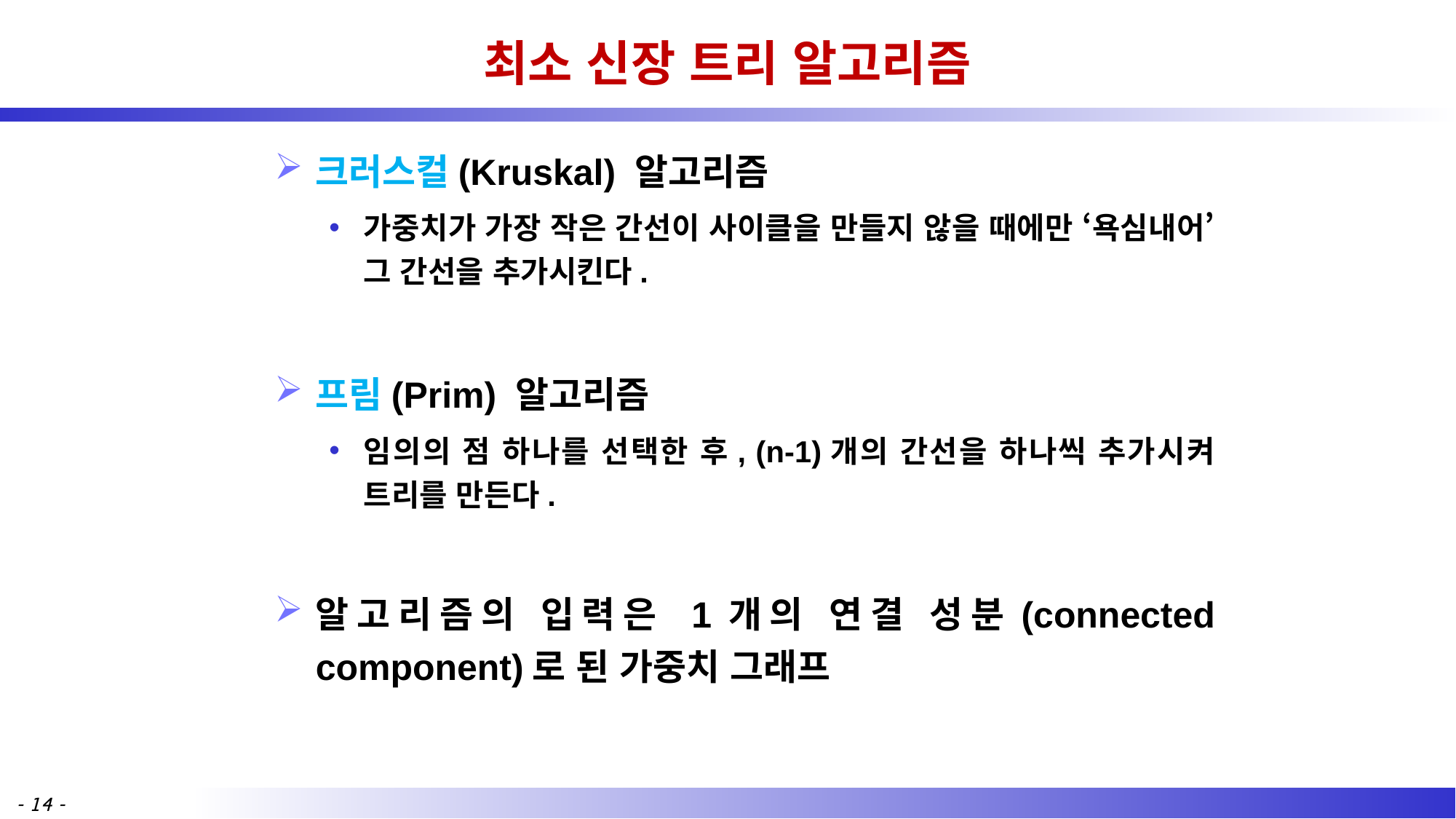

# 최소 신장 트리 알고리즘
크러스컬(Kruskal) 알고리즘
가중치가 가장 작은 간선이 사이클을 만들지 않을 때에만 ‘욕심내어’ 그 간선을 추가시킨다.

프림(Prim) 알고리즘
임의의 점 하나를 선택한 후, (n-1)개의 간선을 하나씩 추가시켜 트리를 만든다.

알고리즘의 입력은 1개의 연결 성분(connected component)로 된 가중치 그래프
- 14 -